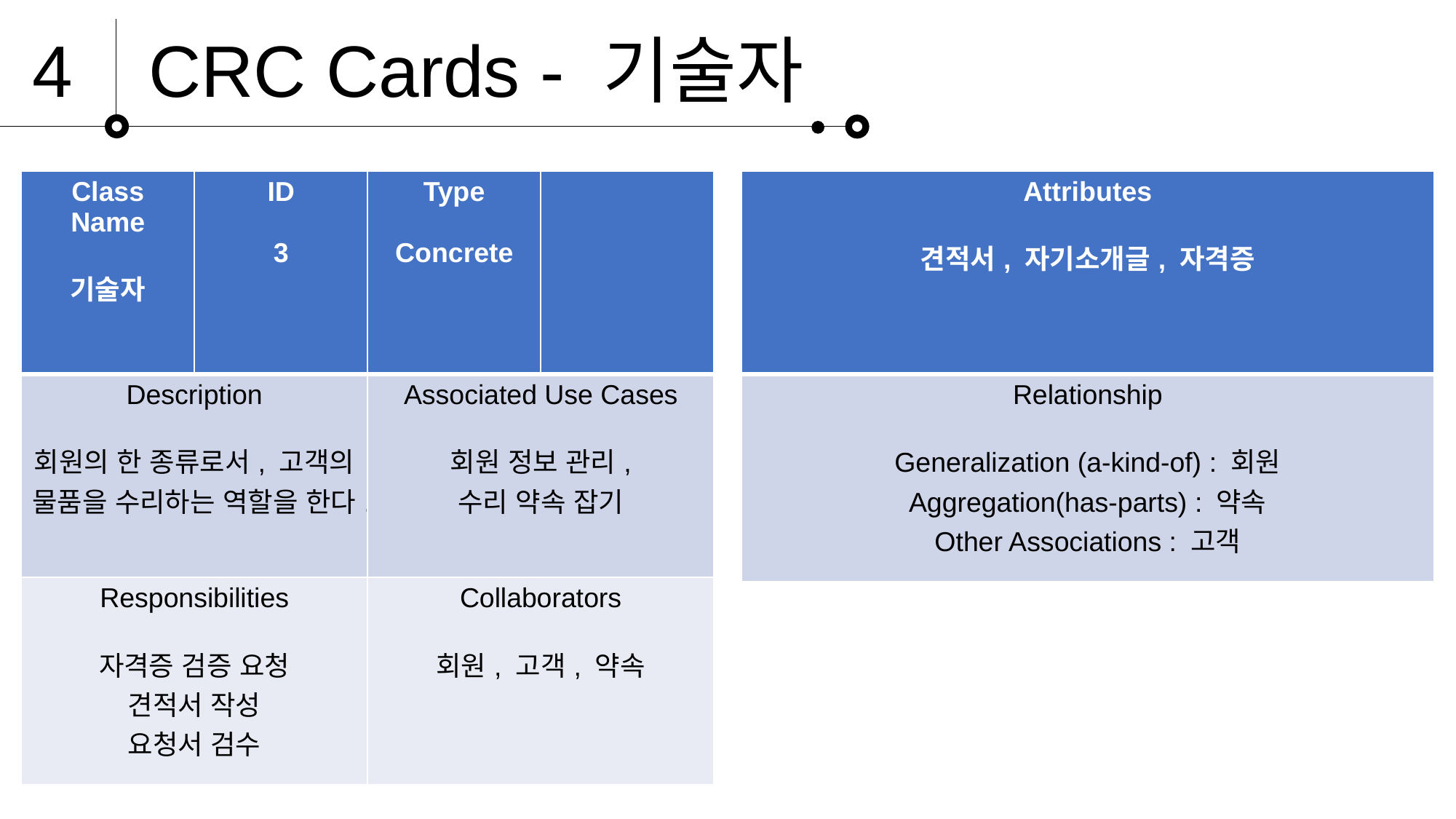

4
CRC Cards - 기술자
| Class Name 기술자 | ID 3 | Type Concrete |  |
| --- | --- | --- | --- |
| Description 회원의 한 종류로서, 고객의 물품을 수리하는 역할을 한다. |  | Associated Use Cases 회원 정보 관리, 수리 약속 잡기 |  |
| Responsibilities 자격증 검증 요청 견적서 작성 요청서 검수 |  | Collaborators 회원, 고객, 약속 |  |
| Attributes 견적서, 자기소개글, 자격증 |
| --- |
| Relationship Generalization (a-kind-of) : 회원 Aggregation(has-parts) : 약속 Other Associations : 고객 |